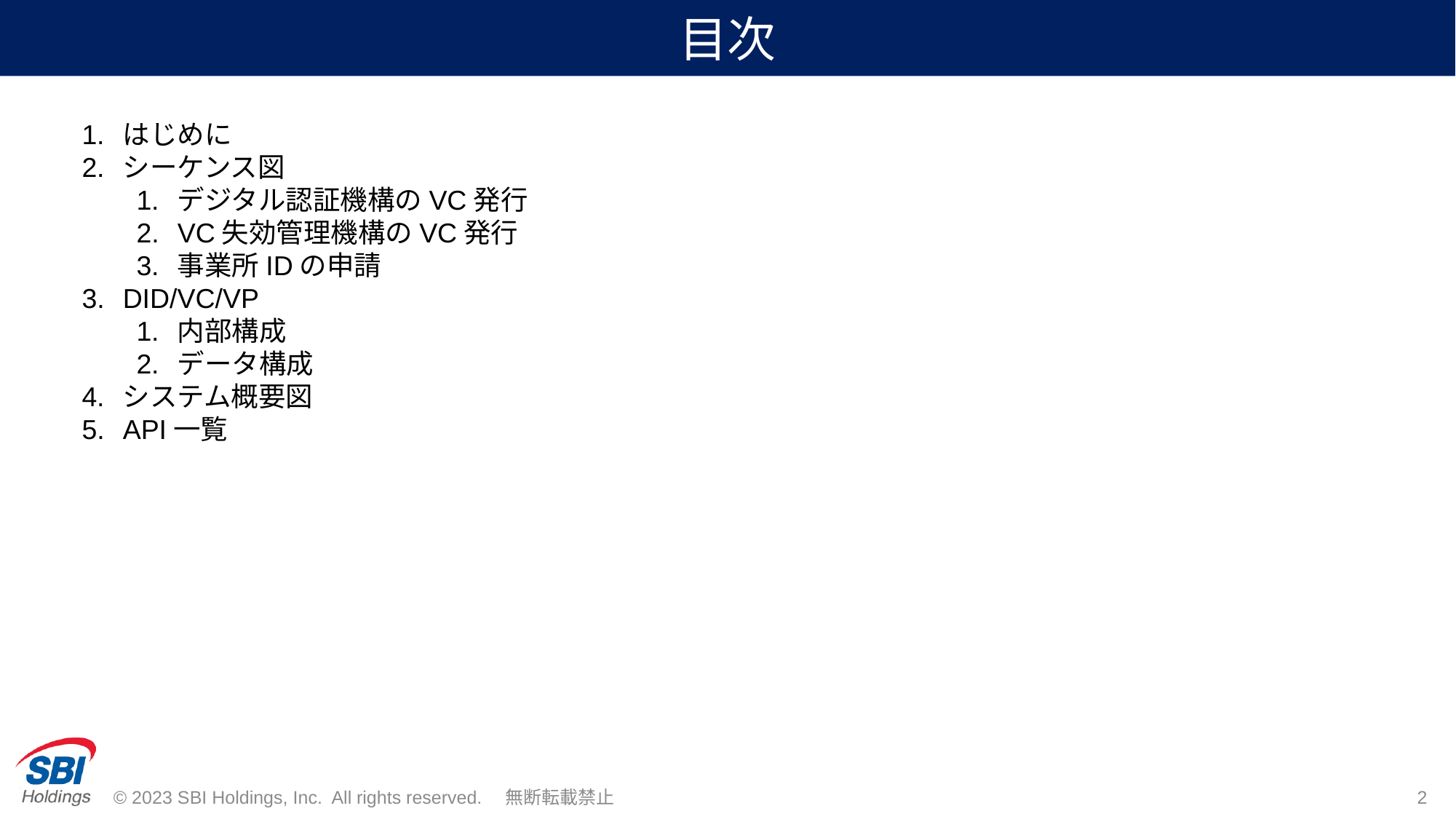

# 目次
はじめに
シーケンス図
デジタル認証機構のVC発行
VC失効管理機構のVC発行
事業所IDの申請
DID/VC/VP
内部構成
データ構成
システム概要図
API一覧
© 2023 SBI Holdings, Inc.  All rights reserved.　無断転載禁止
2